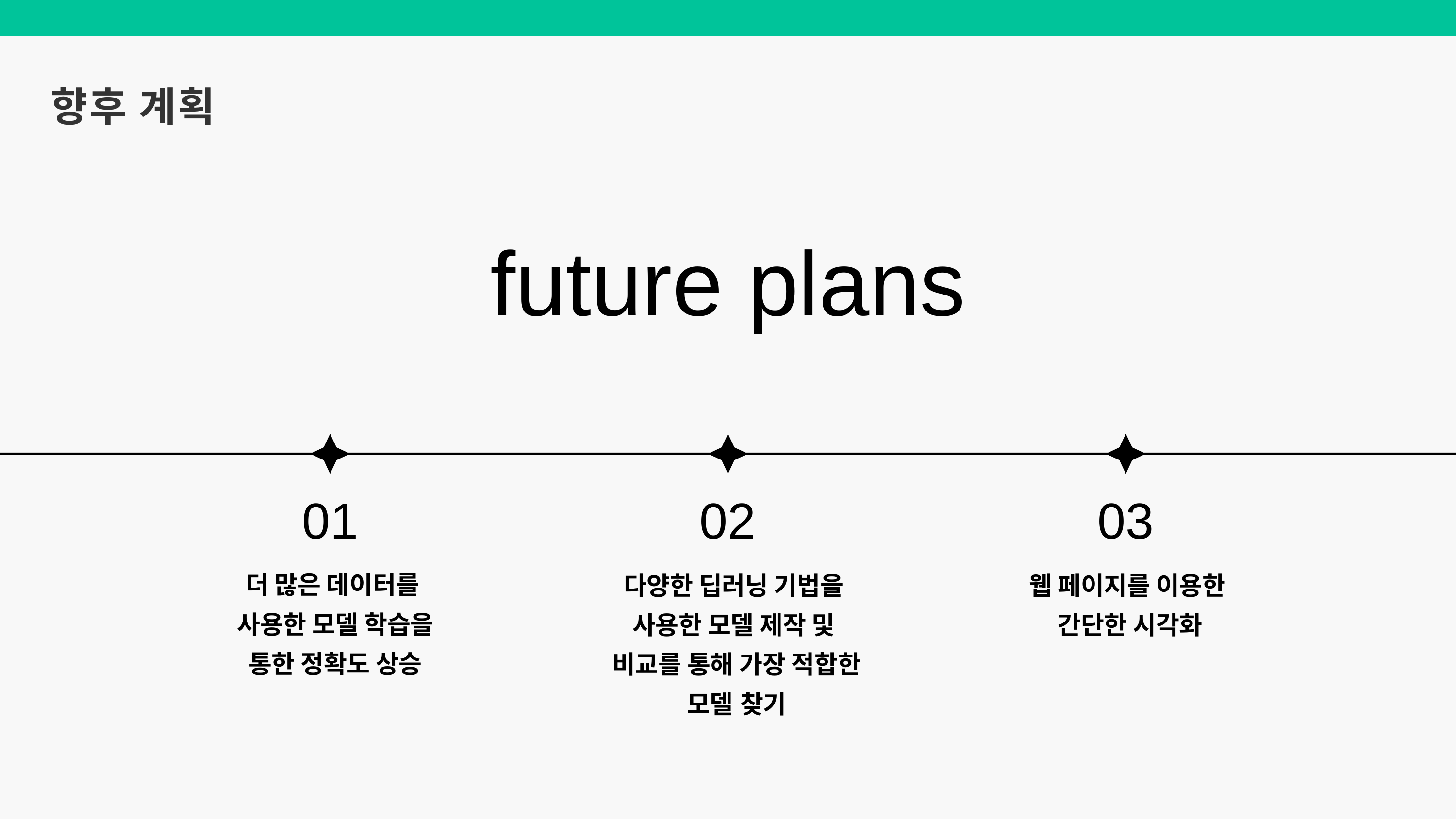

향후 계획
future plans

01
02
03
더 많은 데이터를
사용한 모델 학습을 통한 정확도 상승
다양한 딥러닝 기법을
사용한 모델 제작 및
비교를 통해 가장 적합한 모델 찾기
웹 페이지를 이용한
간단한 시각화